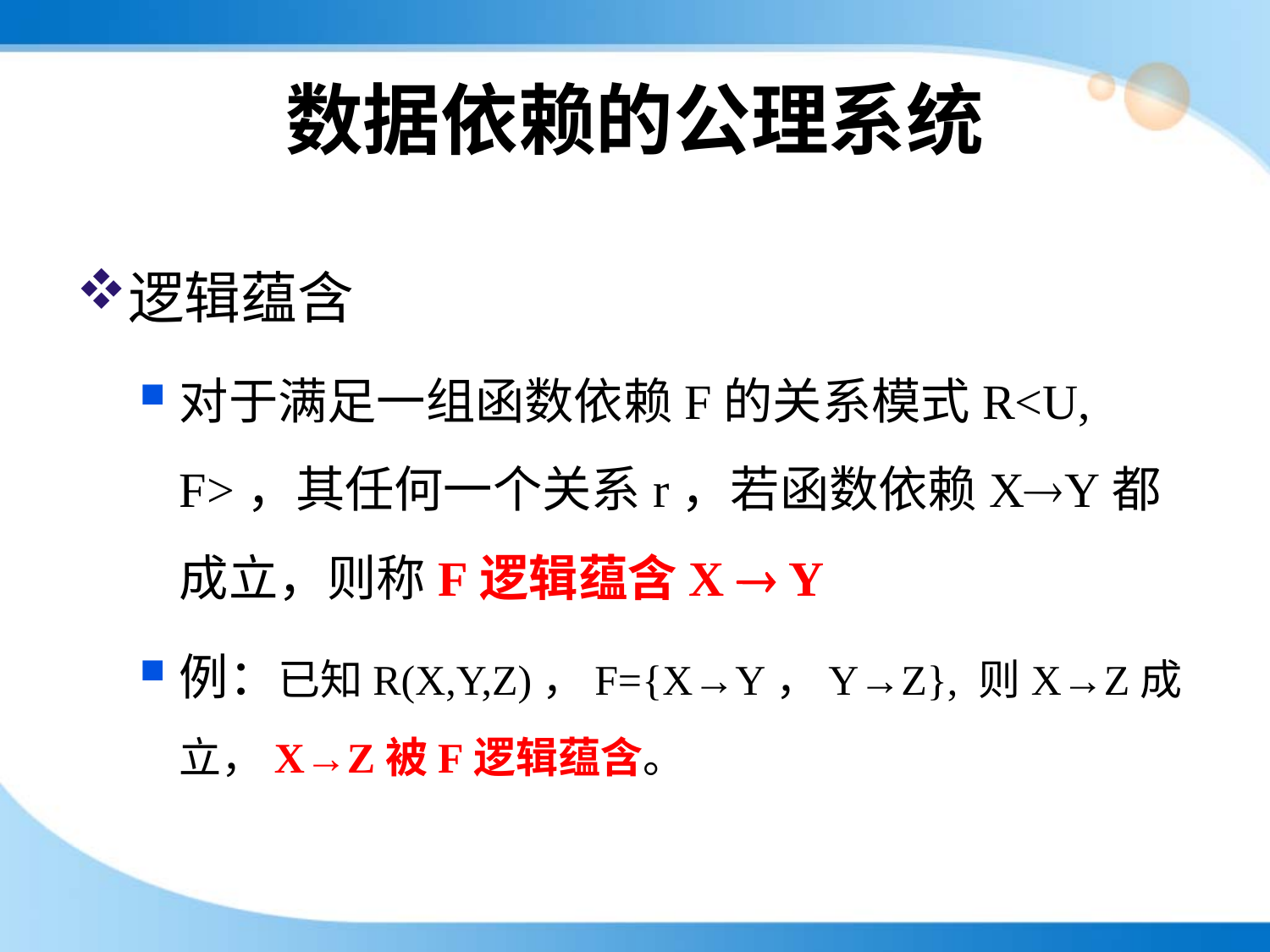

# 数据依赖的公理系统
逻辑蕴含
对于满足一组函数依赖F的关系模式R<U, F>，其任何一个关系r，若函数依赖X→Y都成立，则称F逻辑蕴含X → Y
例：已知R(X,Y,Z)，F={X→Y，Y→Z}, 则X→Z成立，X→Z被F逻辑蕴含。